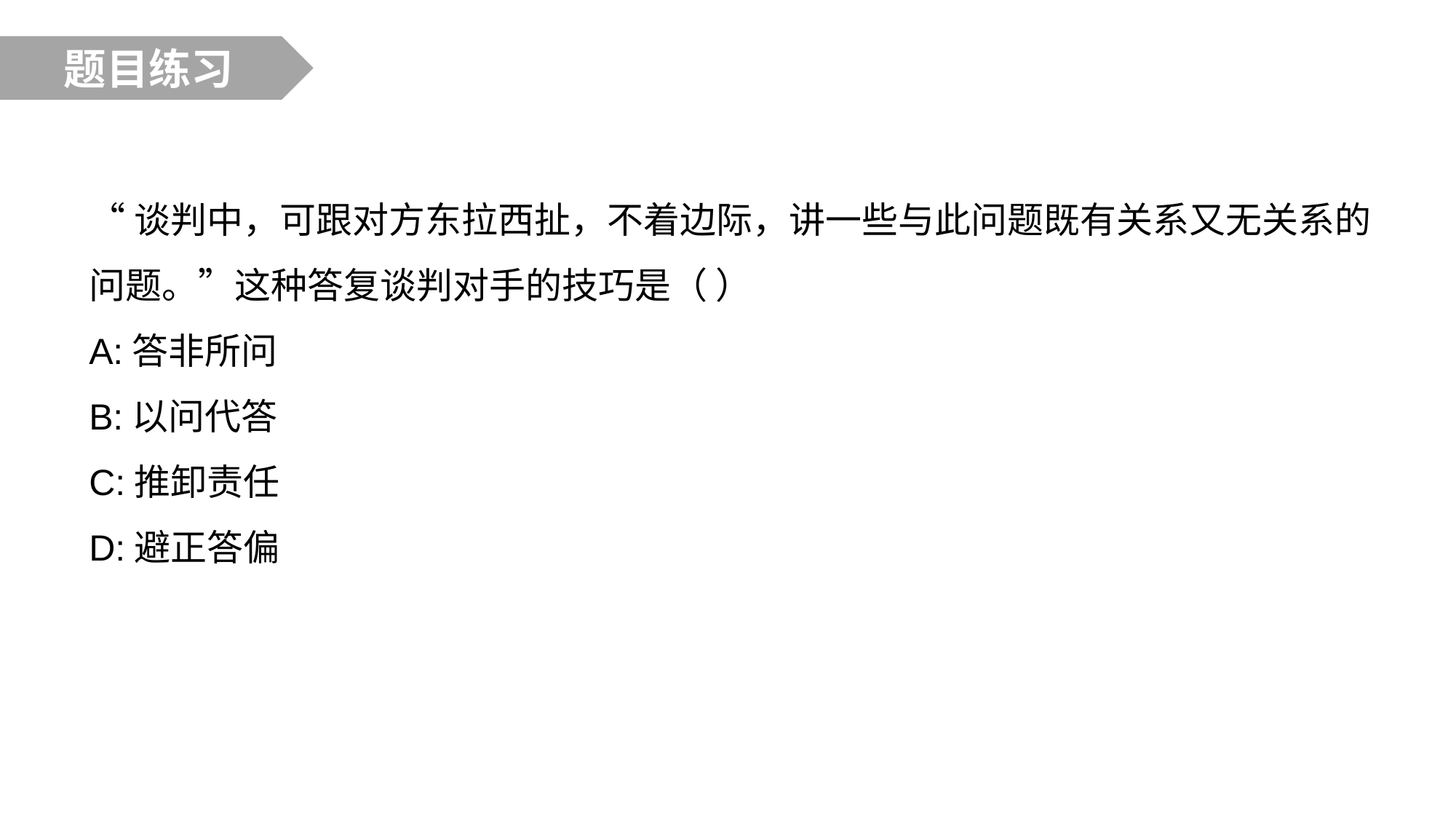

题目练习
“谈判中，可跟对方东拉西扯，不着边际，讲一些与此问题既有关系又无关系的问题。”这种答复谈判对手的技巧是（ ）
A:答非所问
B:以问代答
C:推卸责任
D:避正答偏